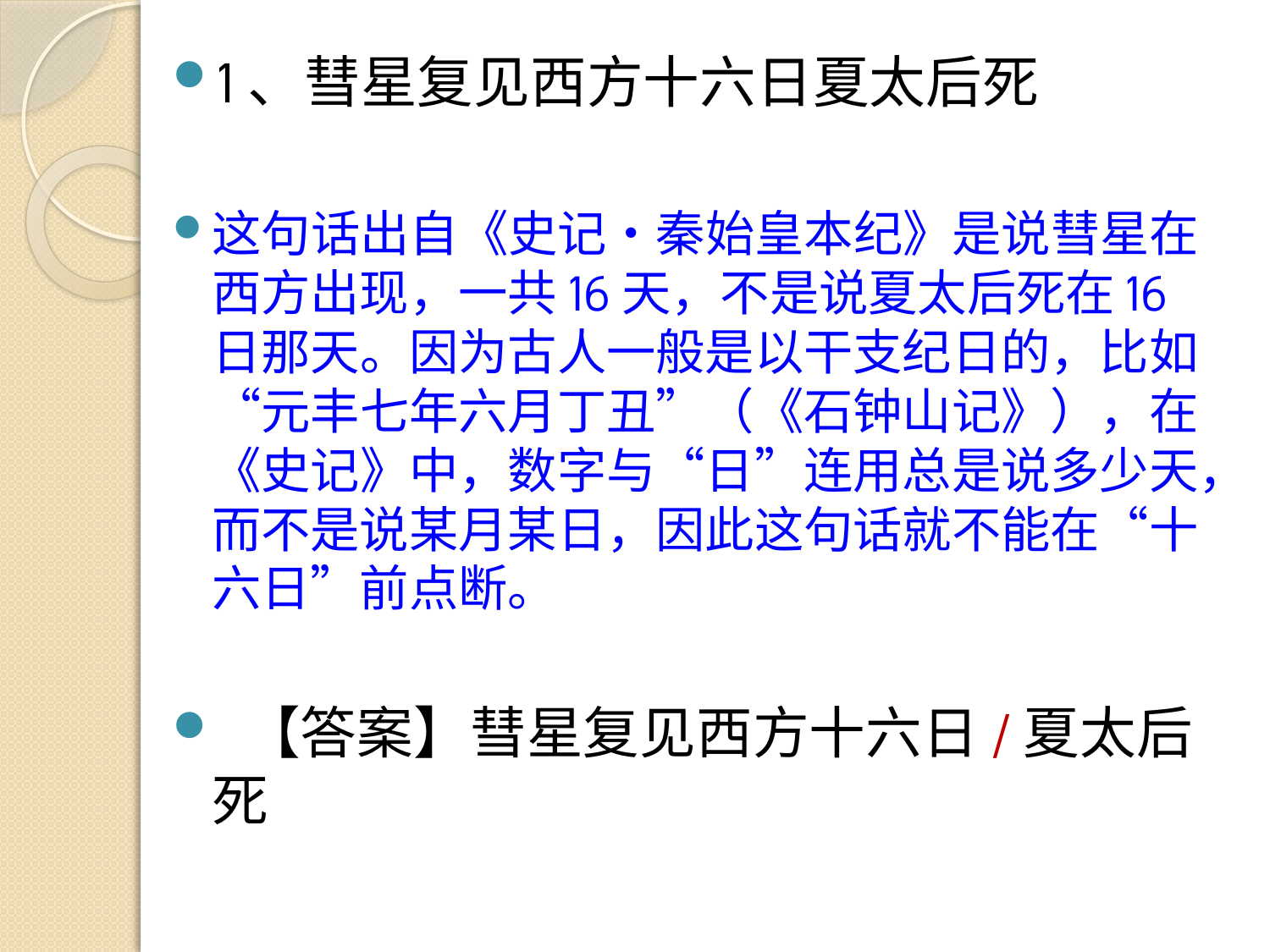

1、彗星复见西方十六日夏太后死

这句话出自《史记•秦始皇本纪》是说彗星在西方出现，一共16天，不是说夏太后死在16日那天。因为古人一般是以干支纪日的，比如“元丰七年六月丁丑”（《石钟山记》），在《史记》中，数字与“日”连用总是说多少天，而不是说某月某日，因此这句话就不能在“十六日”前点断。

 【答案】彗星复见西方十六日/夏太后死